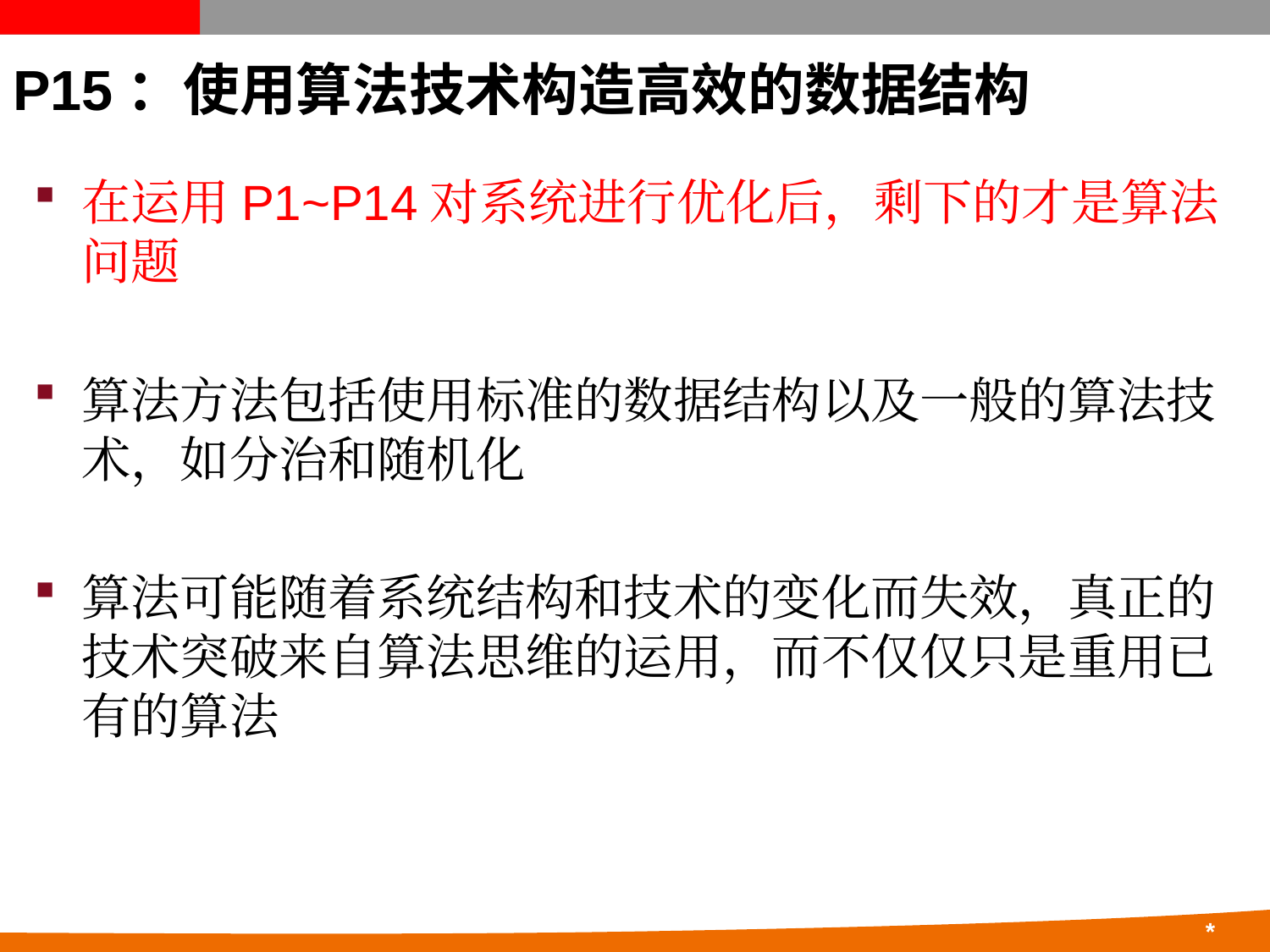

# P15：使用算法技术构造高效的数据结构
在运用P1~P14对系统进行优化后，剩下的才是算法问题

算法方法包括使用标准的数据结构以及一般的算法技术，如分治和随机化

算法可能随着系统结构和技术的变化而失效，真正的技术突破来自算法思维的运用，而不仅仅只是重用已有的算法